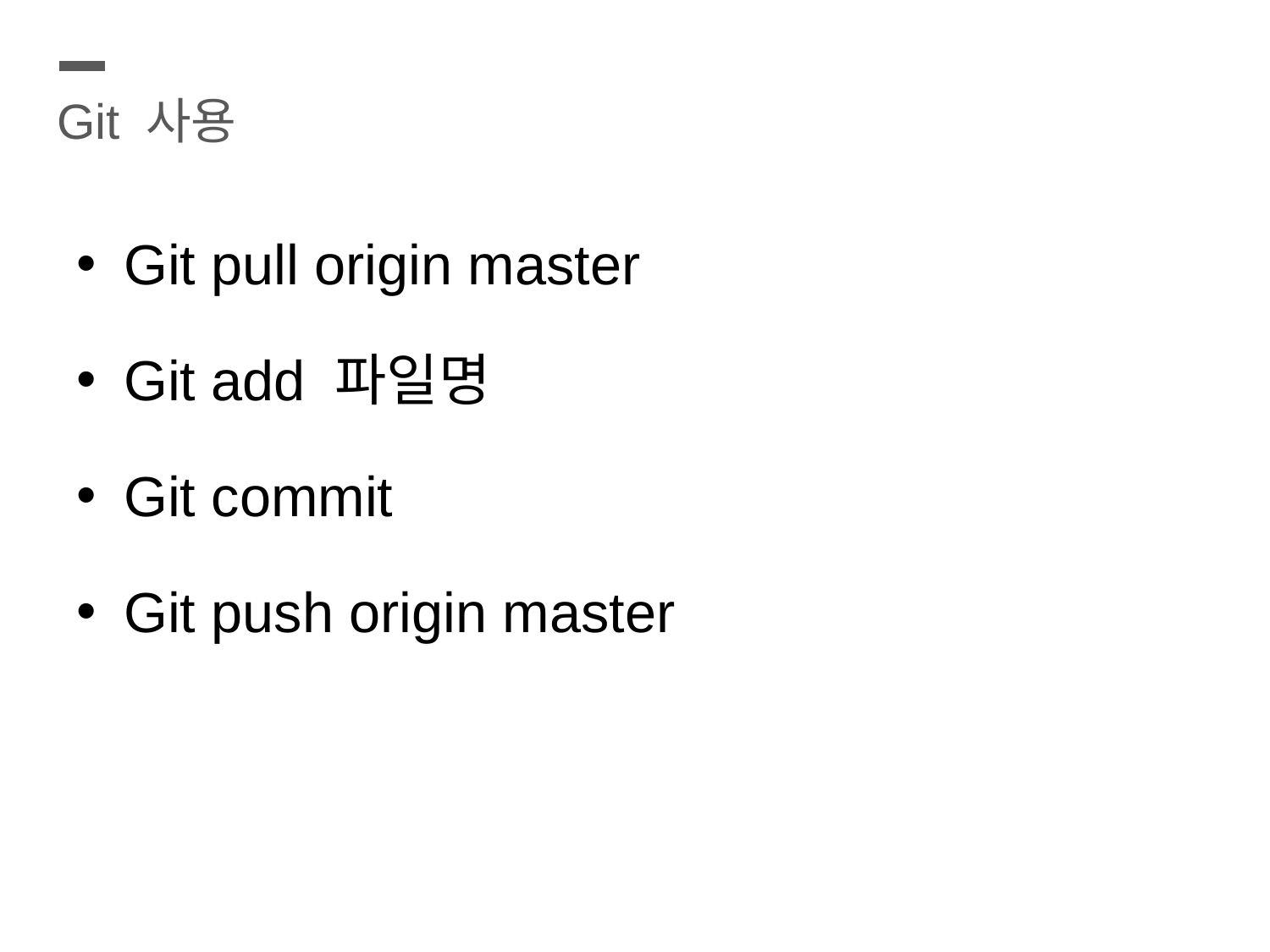

Git 사용

Git pull origin master

Git add 파일명

Git commit

Git push origin master